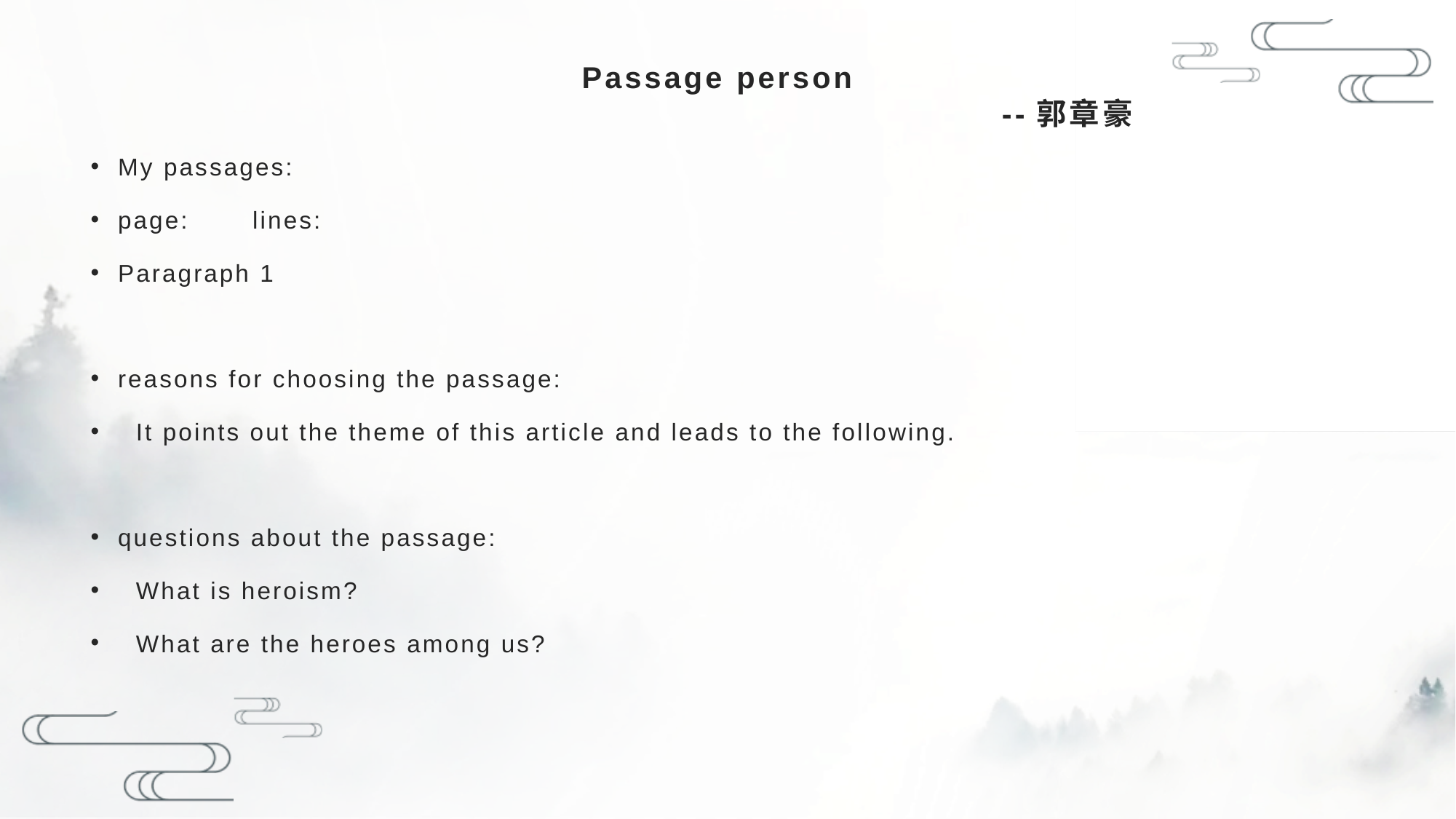

# Passage person --郭章豪
My passages:
page:       lines:
Paragraph 1

reasons for choosing the passage:
  It points out the theme of this article and leads to the following.

questions about the passage:
  What is heroism?
  What are the heroes among us?